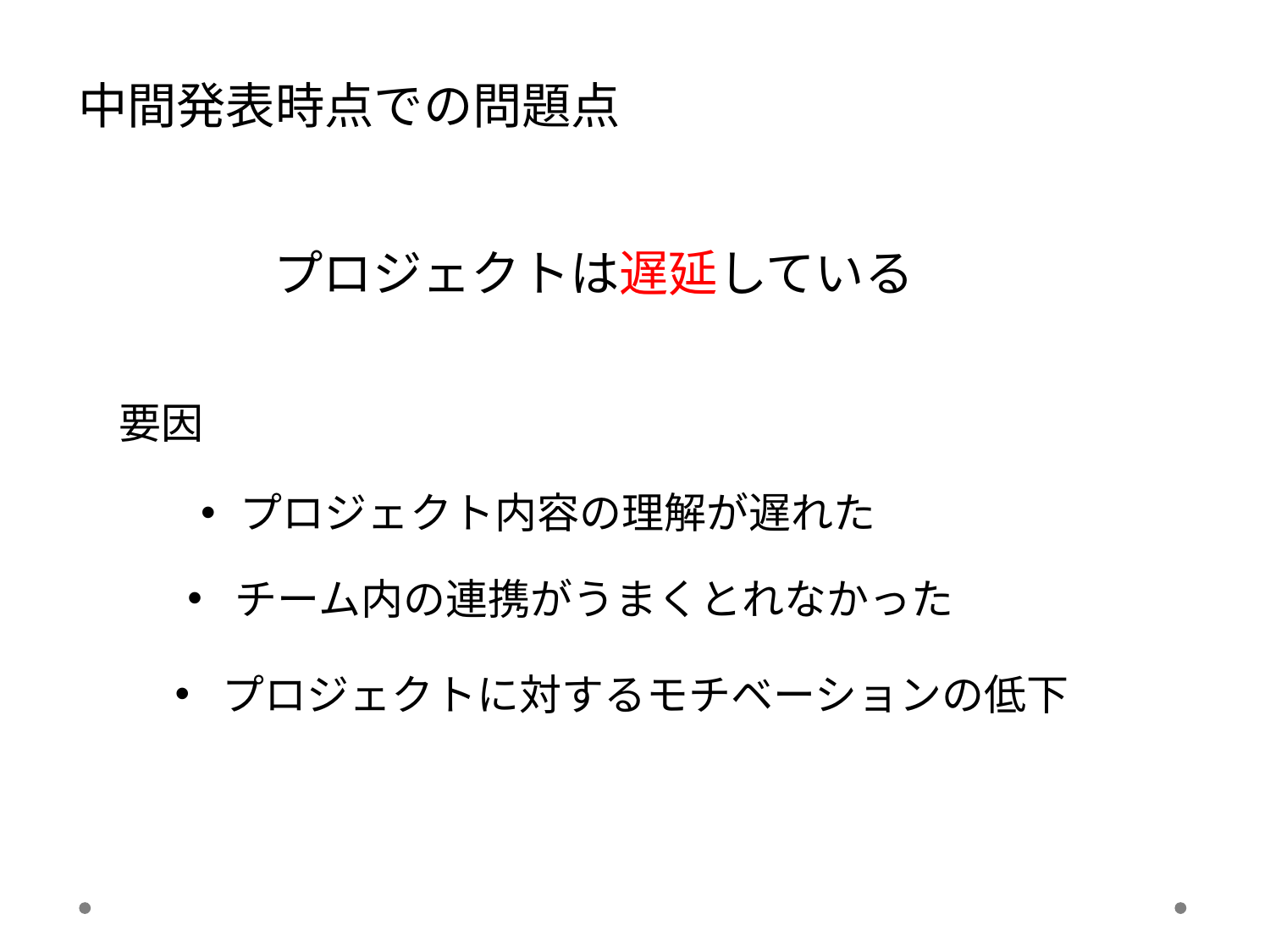

中間発表時点での問題点
プロジェクトは遅延している
要因
プロジェクト内容の理解が遅れた
チーム内の連携がうまくとれなかった
プロジェクトに対するモチベーションの低下